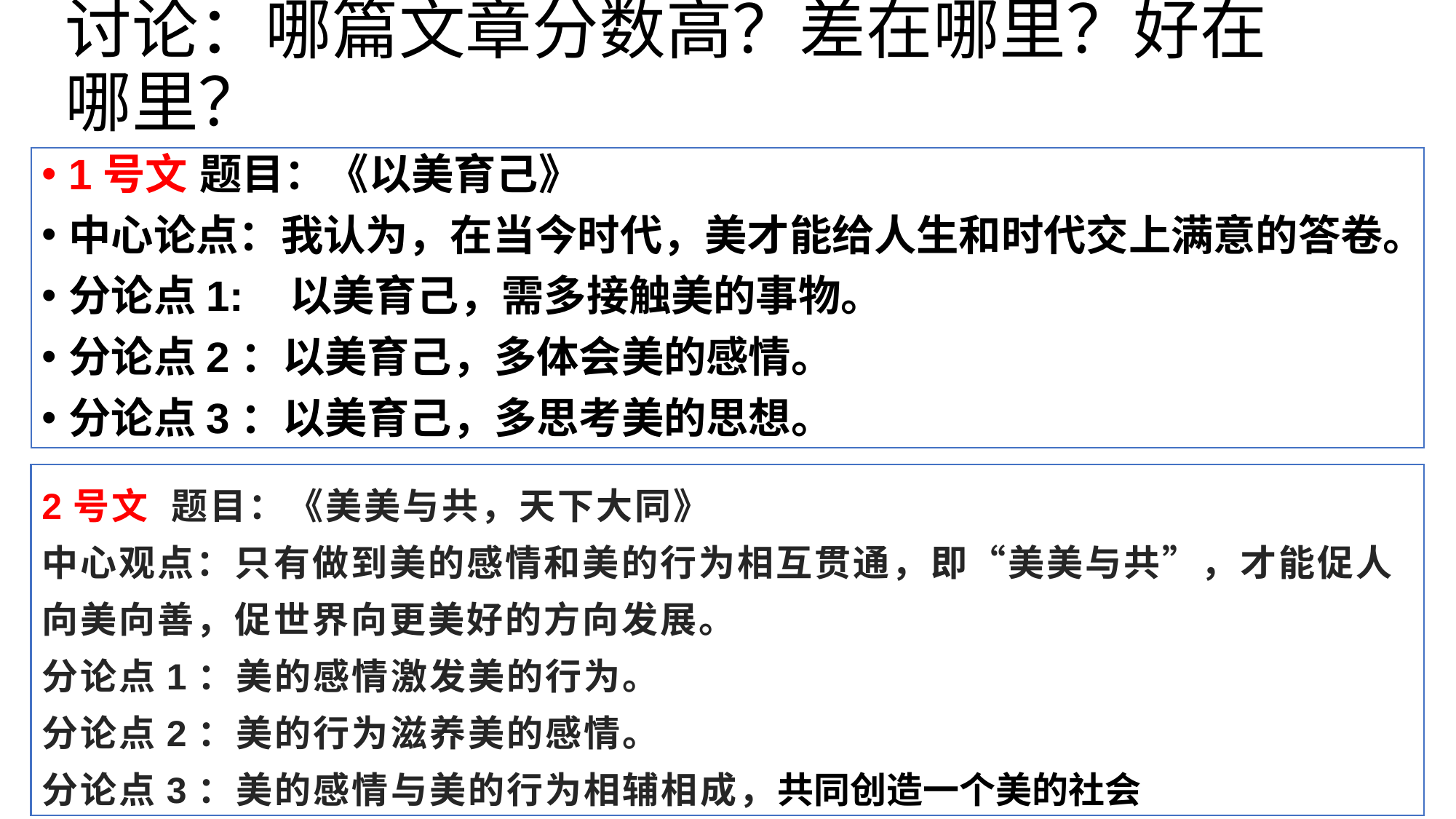

# 讨论：哪篇文章分数高？差在哪里？好在哪里？
1号文 题目：《以美育己》
中心论点：我认为，在当今时代，美才能给人生和时代交上满意的答卷。
分论点1:   以美育己，需多接触美的事物。
分论点2：以美育己，多体会美的感情。
分论点3：以美育己，多思考美的思想。

2号文  题目：《美美与共，天下大同》
中心观点：只有做到美的感情和美的行为相互贯通，即“美美与共”，才能促人向美向善，促世界向更美好的方向发展。
分论点1：美的感情激发美的行为。
分论点2：美的行为滋养美的感情。
分论点3：美的感情与美的行为相辅相成，共同创造一个美的社会